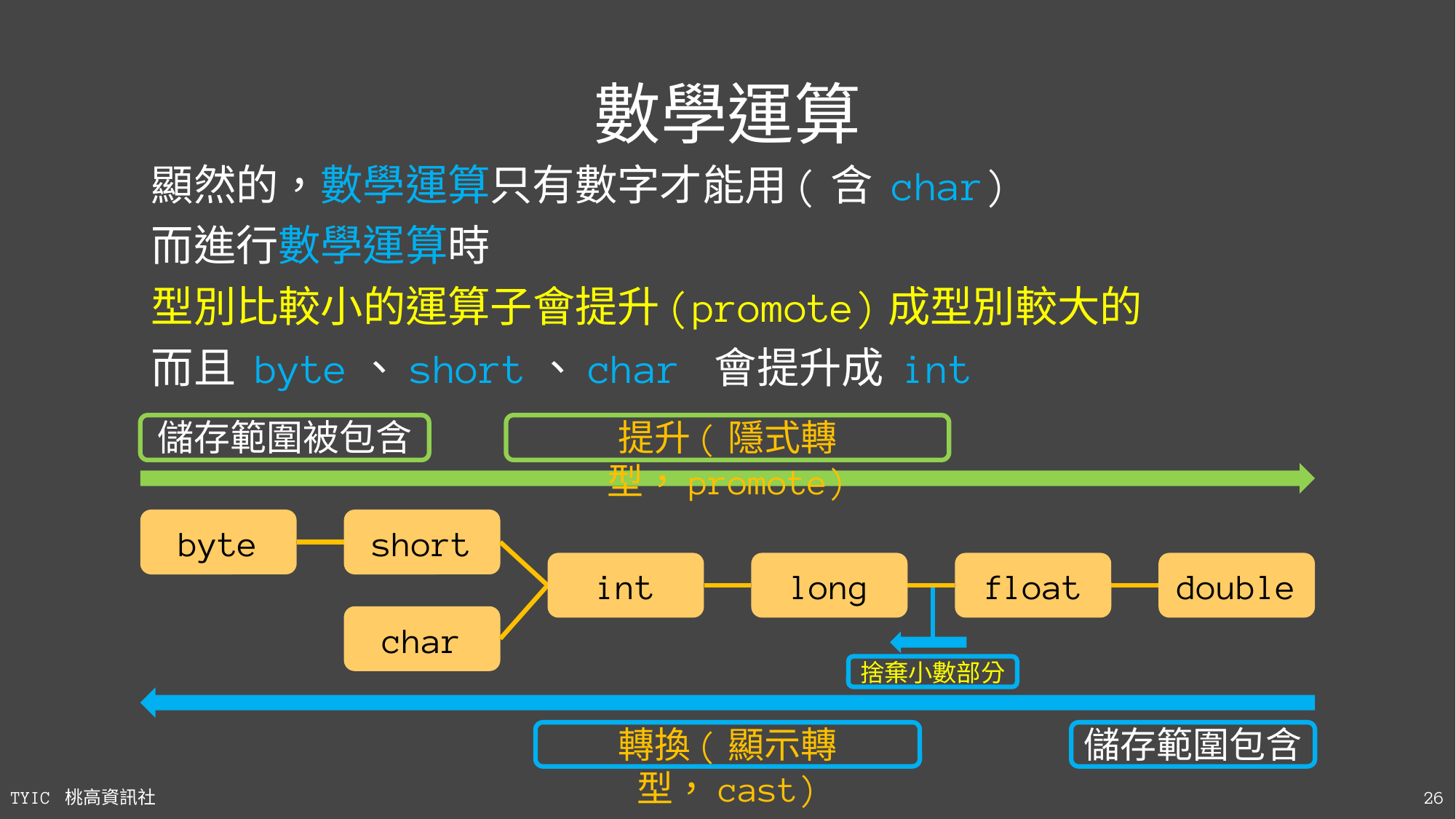

# 數學運算
顯然的，數學運算只有數字才能用(含 char)
而進行數學運算時
型別比較小的運算子會提升(promote)成型別較大的
而且 byte、short、char 會提升成 int
儲存範圍被包含
提升(隱式轉型，promote)

byte
short
int
long
float
double
char

捨棄小數部分

轉換(顯示轉型，cast)

儲存範圍包含